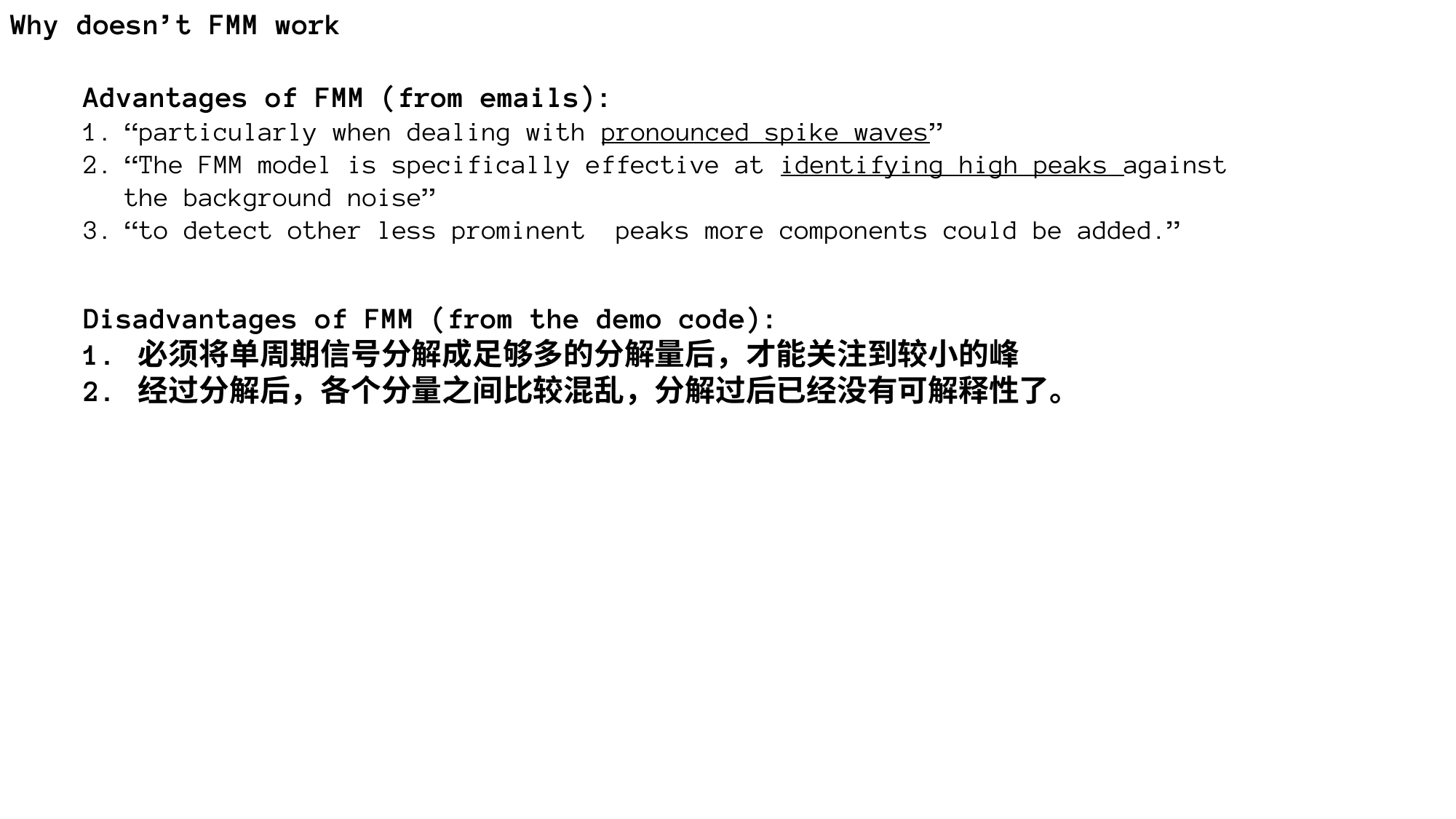

Why doesn’t FMM work
Advantages of FMM (from emails):
“particularly when dealing with pronounced spike waves”
“The FMM model is specifically effective at identifying high peaks against the background noise”
“to detect other less prominent  peaks more components could be added.”
Disadvantages of FMM (from the demo code):
必须将单周期信号分解成足够多的分解量后，才能关注到较小的峰
经过分解后，各个分量之间比较混乱，分解过后已经没有可解释性了。